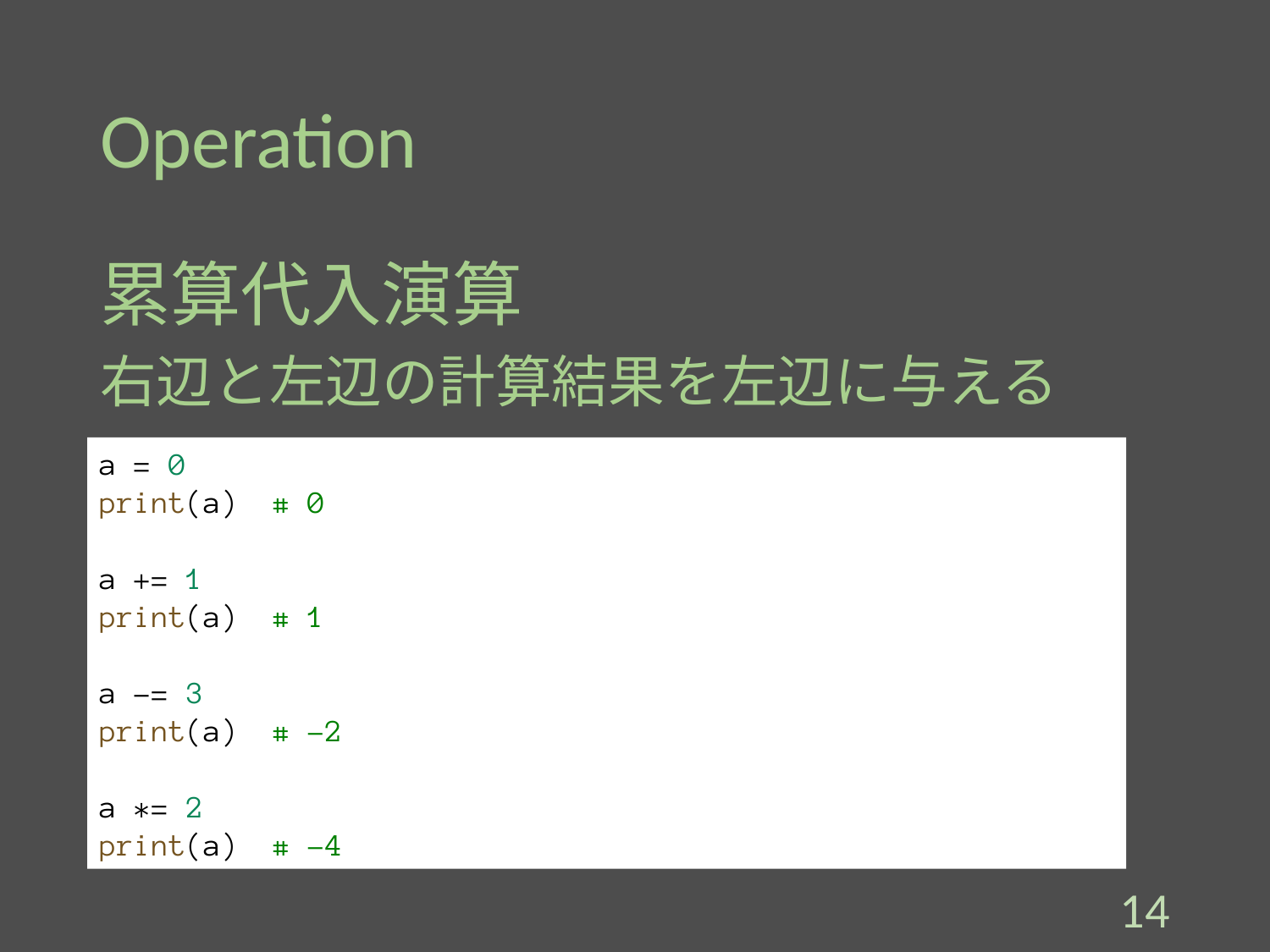

# Operation
累算代入演算
右辺と左辺の計算結果を左辺に与える
a = 0
print(a)  # 0
a += 1
print(a)  # 1
a -= 3
print(a)  # -2
a *= 2
print(a)  # -4
14